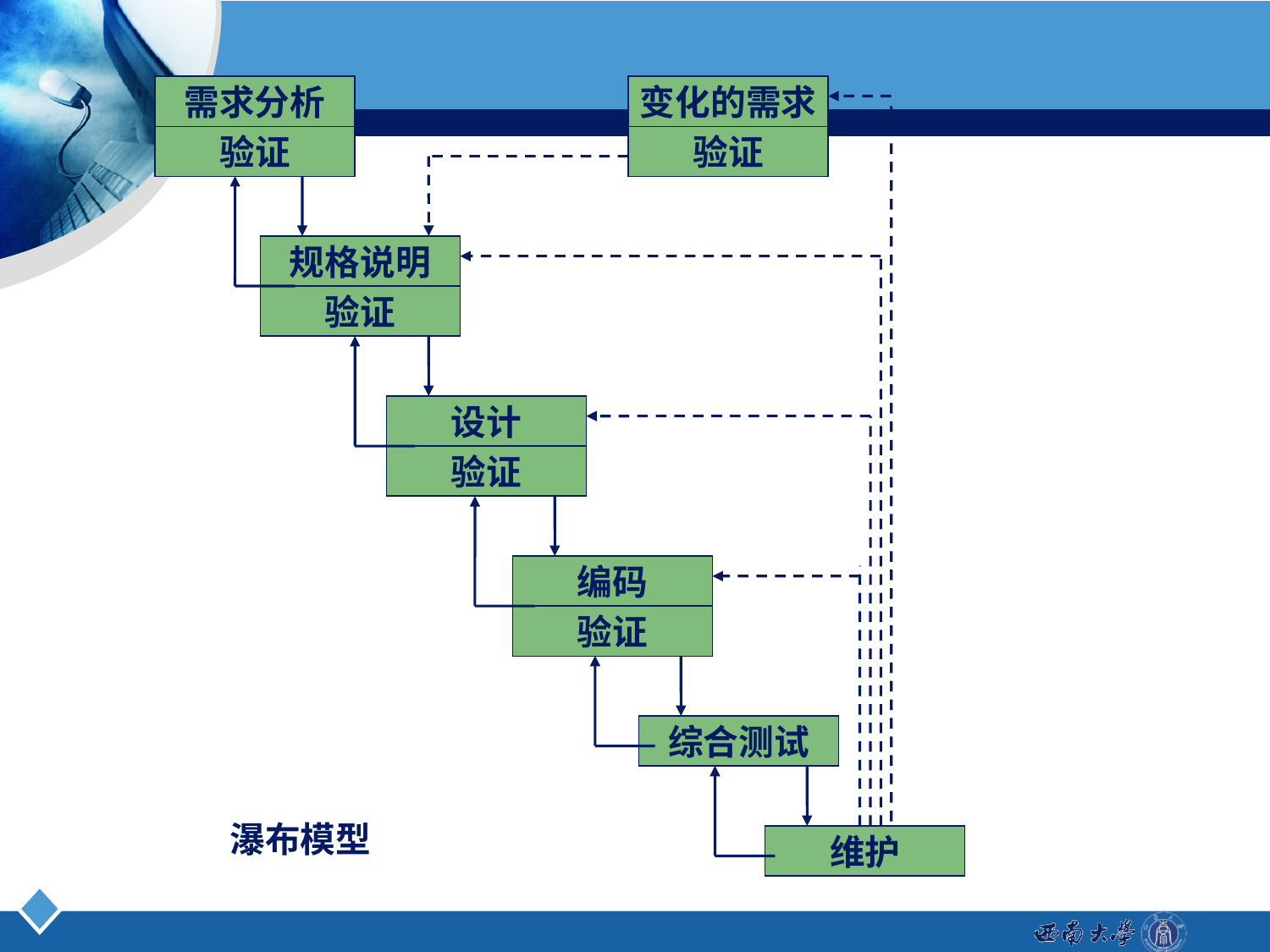

需求分析
验证

规格说明
验证

设计
验证

编码
验证

综合测试

维护
变化的需求
验证

瀑布模型